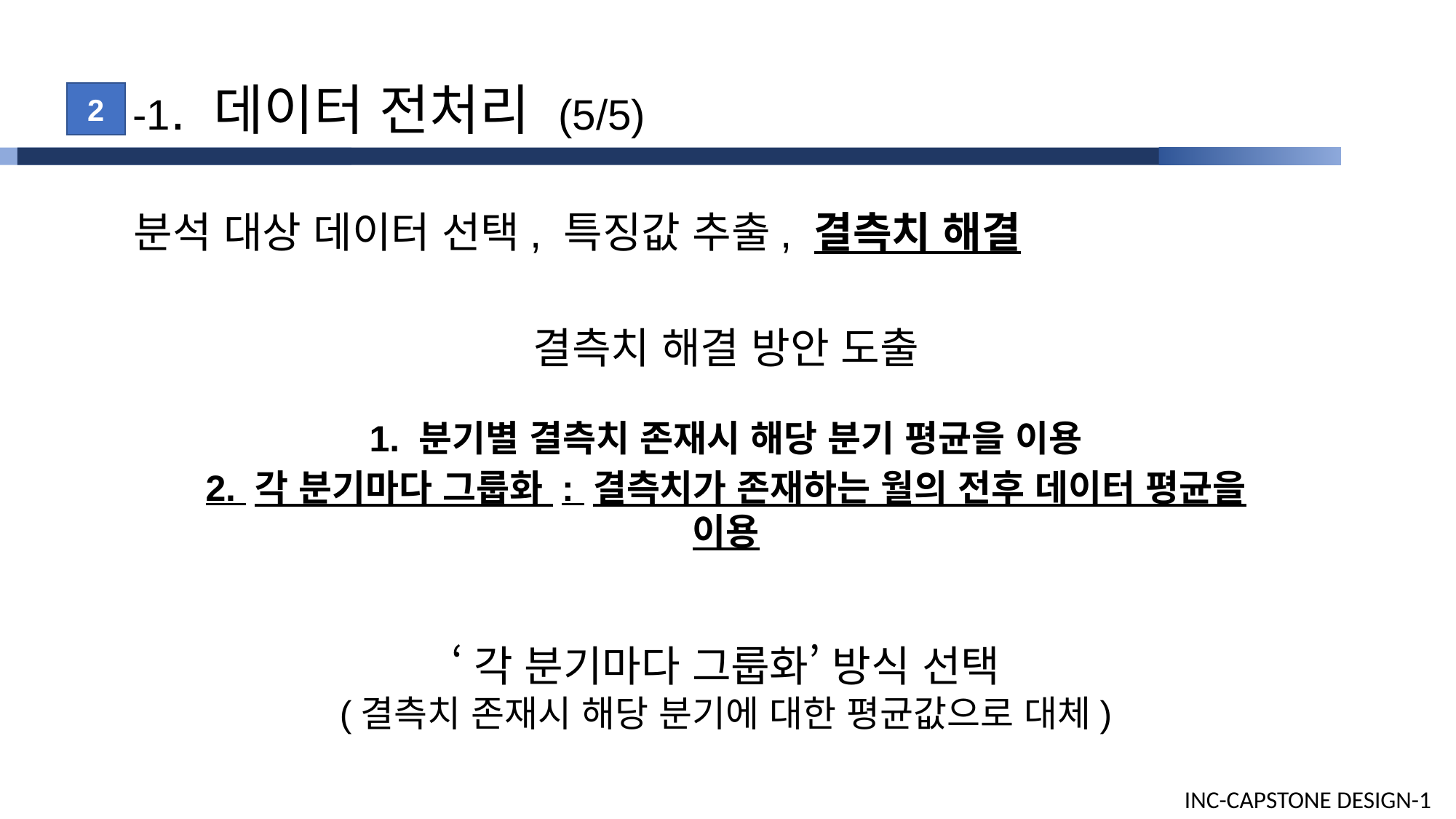

2 -1. 데이터 전처리 (5/5)
2
분석 대상 데이터 선택, 특징값 추출, 결측치 해결
결측치 해결 방안 도출

1. 분기별 결측치 존재시 해당 분기 평균을 이용

2. 각 분기마다 그룹화 : 결측치가 존재하는 월의 전후 데이터 평균을 이용

‘각 분기마다 그룹화’ 방식 선택
(결측치 존재시 해당 분기에 대한 평균값으로 대체)